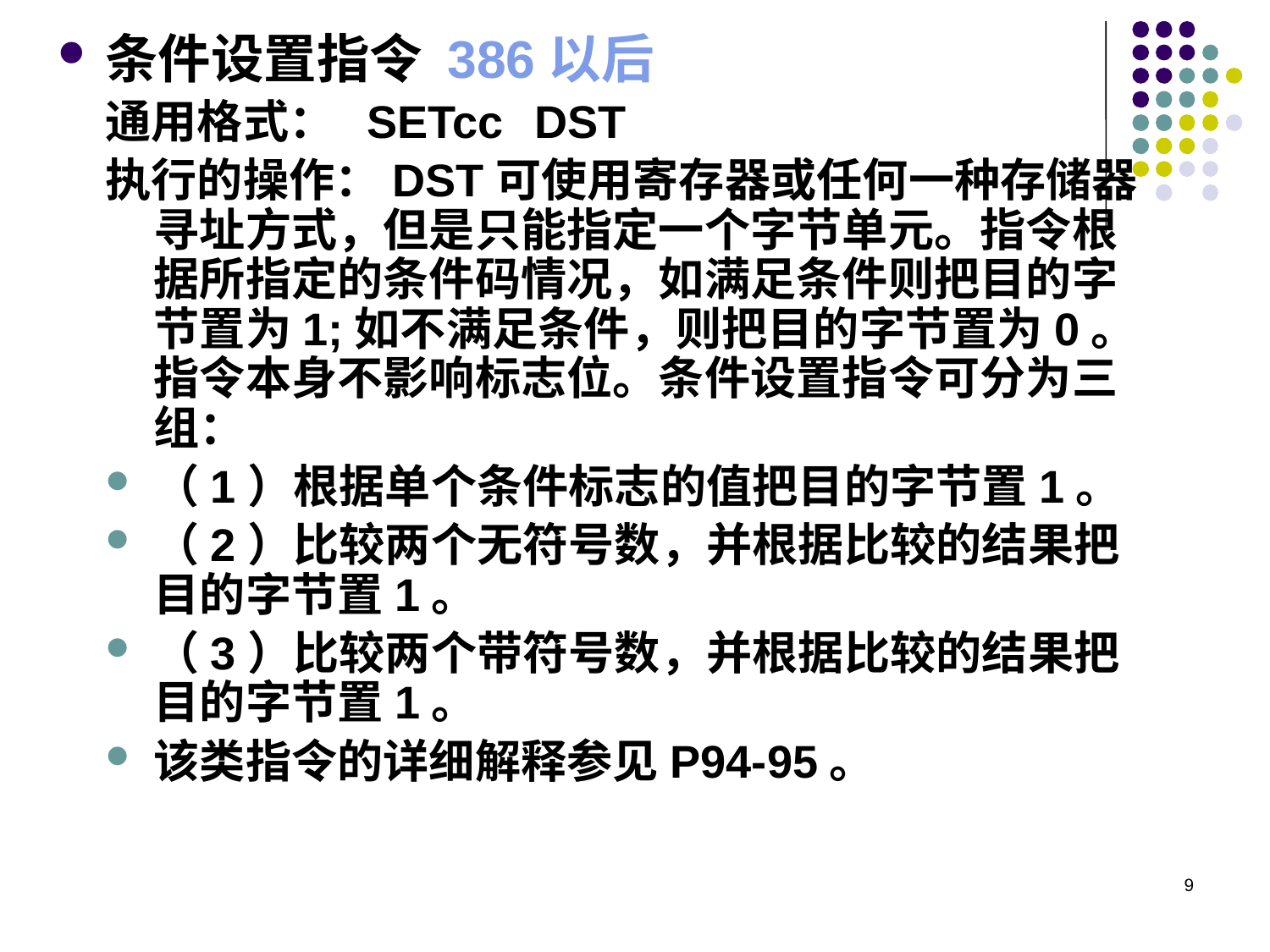

条件设置指令 386以后
通用格式：  SETcc	DST
执行的操作：DST可使用寄存器或任何一种存储器寻址方式，但是只能指定一个字节单元。指令根据所指定的条件码情况，如满足条件则把目的字节置为1;如不满足条件，则把目的字节置为0。指令本身不影响标志位。条件设置指令可分为三组：
（1）根据单个条件标志的值把目的字节置1。
（2）比较两个无符号数，并根据比较的结果把目的字节置1。
（3）比较两个带符号数，并根据比较的结果把目的字节置1。
该类指令的详细解释参见P94-95。
9